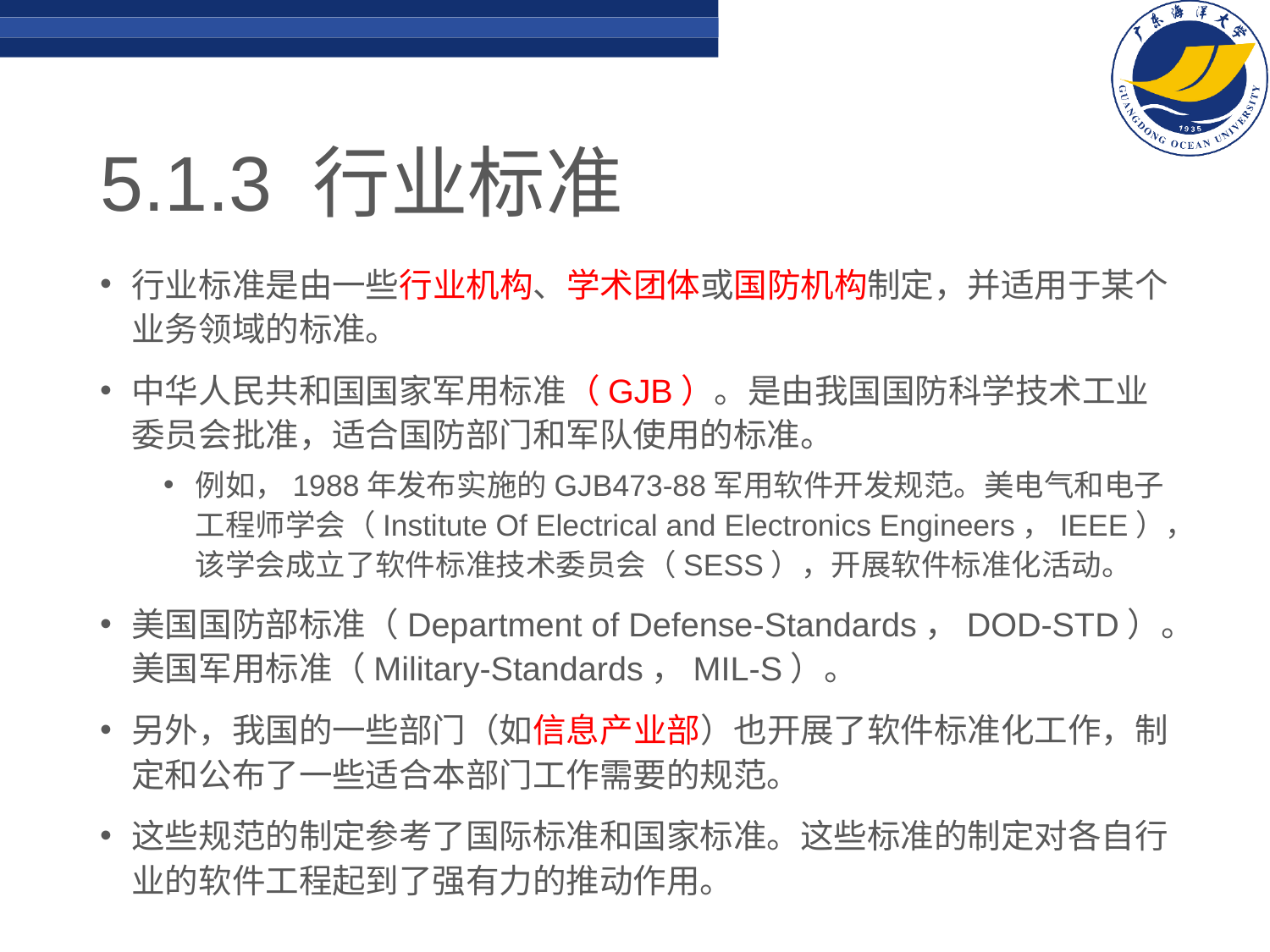

# 5.1.3 行业标准
行业标准是由一些行业机构、学术团体或国防机构制定，并适用于某个业务领域的标准。
中华人民共和国国家军用标准（GJB）。是由我国国防科学技术工业委员会批准，适合国防部门和军队使用的标准。
例如，1988年发布实施的GJB473-88军用软件开发规范。美电气和电子工程师学会（Institute Of Electrical and Electronics Engineers，IEEE），该学会成立了软件标准技术委员会（SESS），开展软件标准化活动。
美国国防部标准（Department of Defense-Standards，DOD-STD）。美国军用标准（Military-Standards，MIL-S）。
另外，我国的一些部门（如信息产业部）也开展了软件标准化工作，制定和公布了一些适合本部门工作需要的规范。
这些规范的制定参考了国际标准和国家标准。这些标准的制定对各自行业的软件工程起到了强有力的推动作用。
7